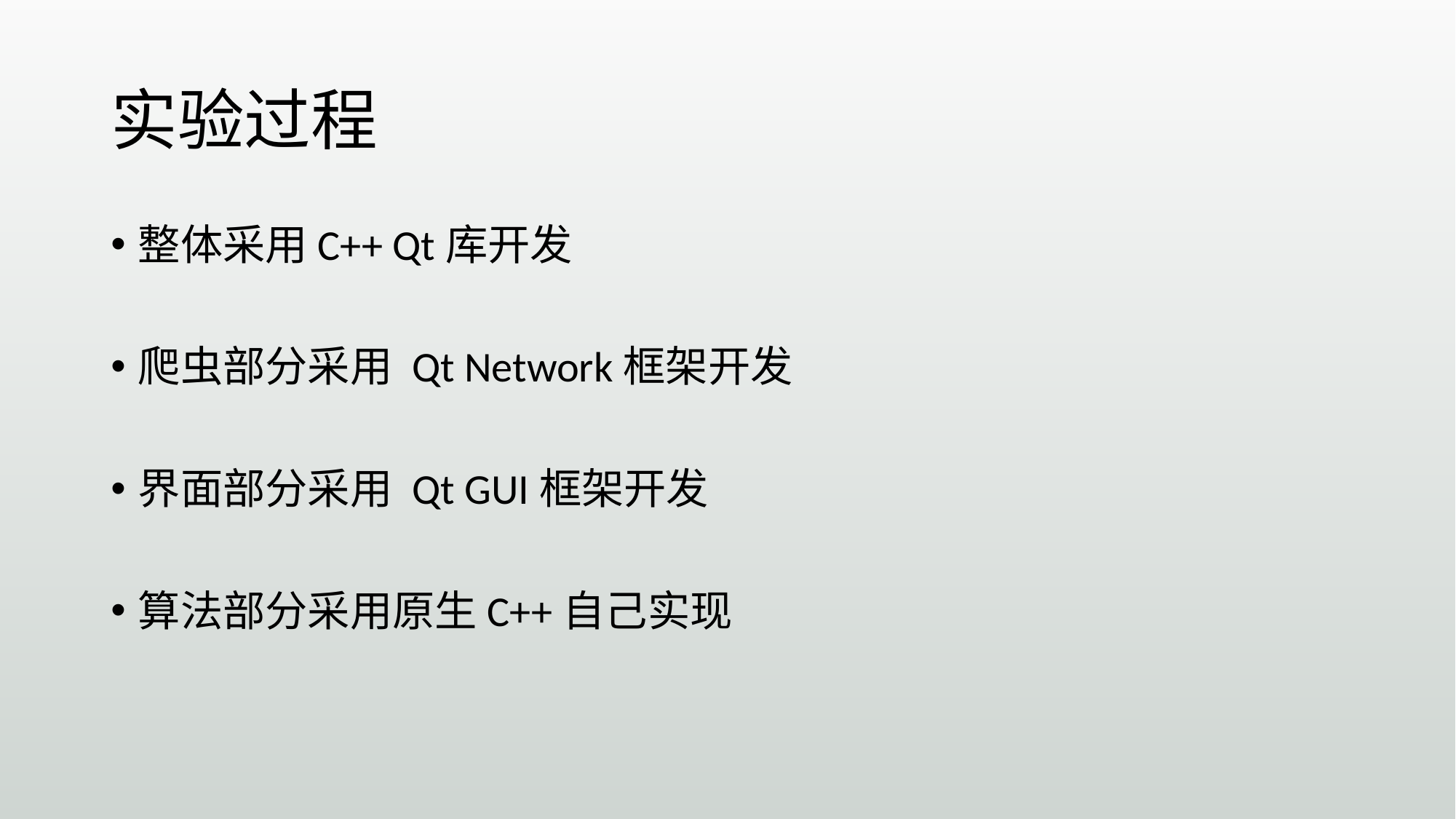

# 实验过程
整体采用C++ Qt库开发

爬虫部分采用 Qt Network框架开发

界面部分采用 Qt GUI框架开发

算法部分采用原生C++自己实现